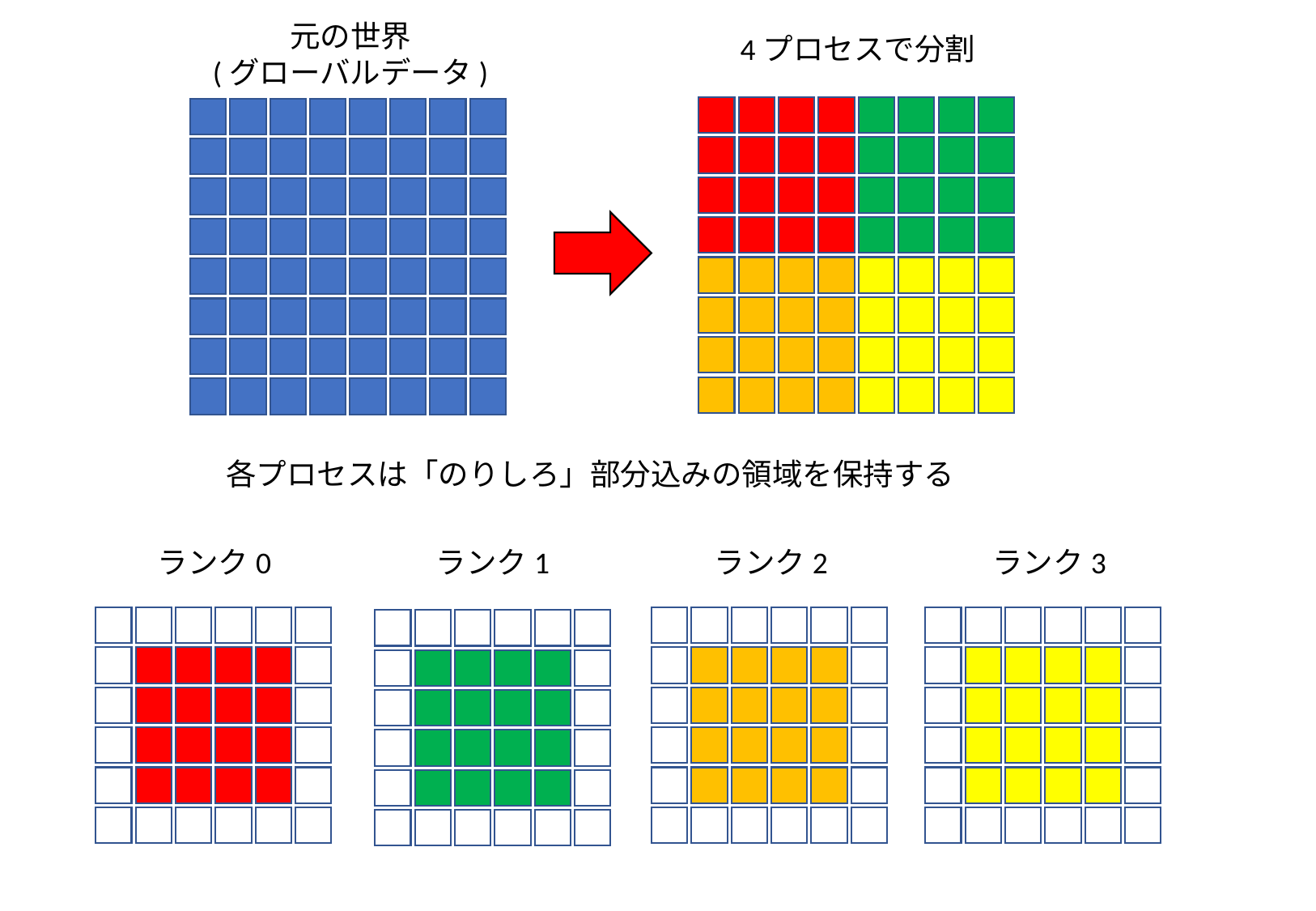

元の世界
(グローバルデータ)
4プロセスで分割

各プロセスは「のりしろ」部分込みの領域を保持する
ランク0
ランク1
ランク2
ランク3